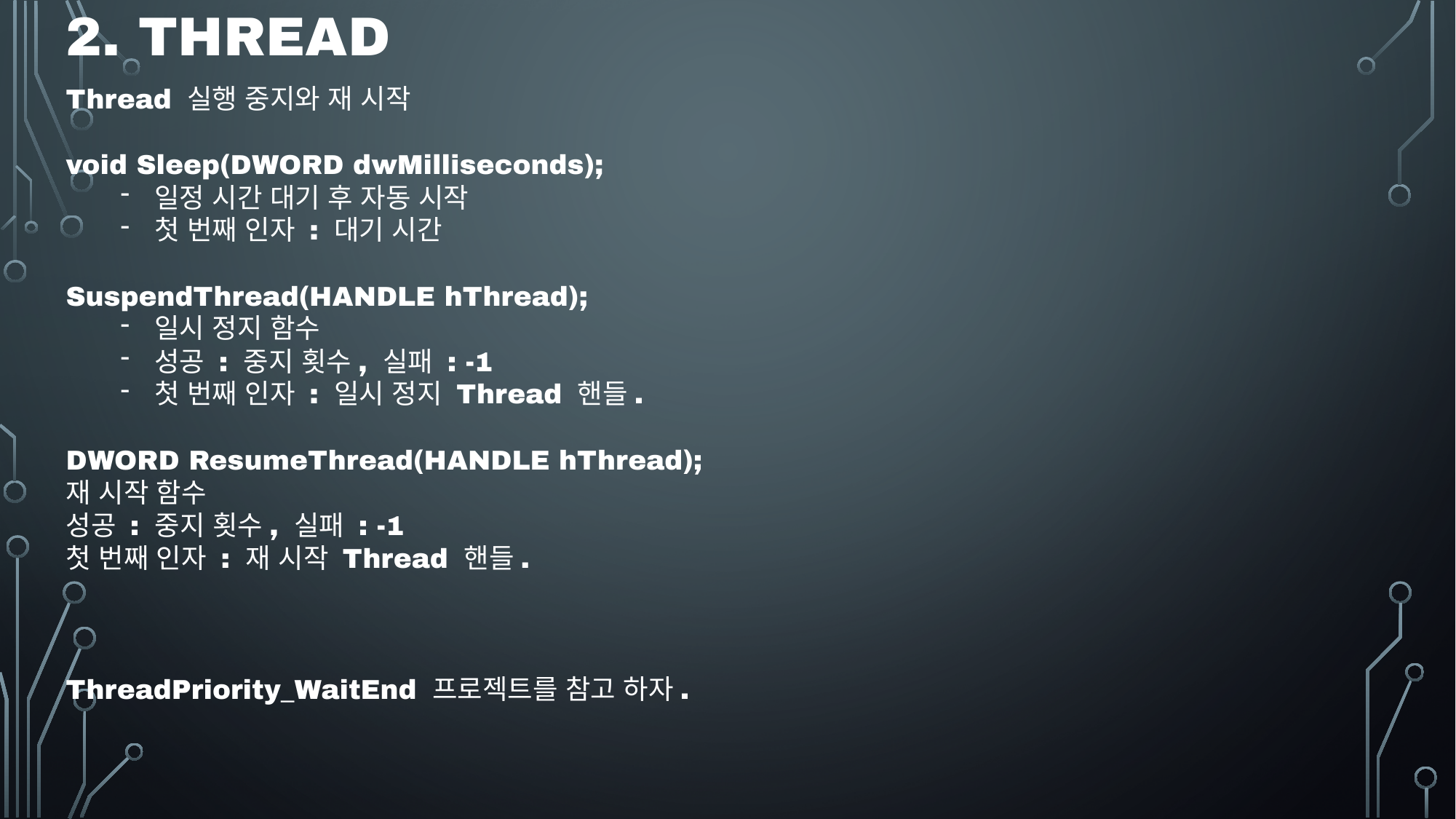

# 2. Thread
Thread 실행 중지와 재 시작

void Sleep(DWORD dwMilliseconds);
일정 시간 대기 후 자동 시작
첫 번째 인자 : 대기 시간

SuspendThread(HANDLE hThread);
일시 정지 함수
성공 : 중지 횟수, 실패 : -1
첫 번째 인자 : 일시 정지 Thread 핸들.

DWORD ResumeThread(HANDLE hThread);
재 시작 함수
성공 : 중지 횟수, 실패 : -1
첫 번째 인자 : 재 시작 Thread 핸들.

ThreadPriority_WaitEnd 프로젝트를 참고 하자.